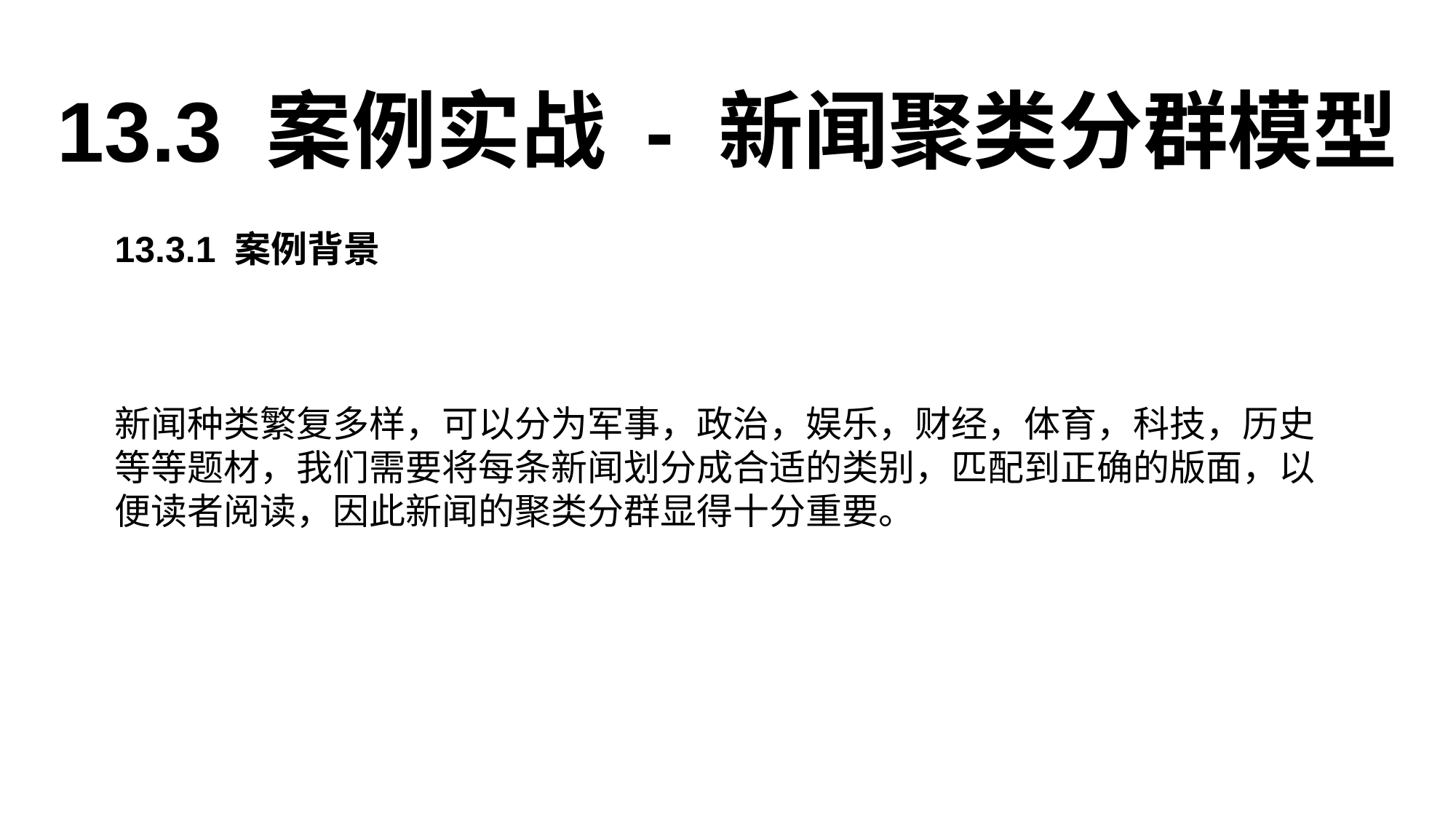

13.3 案例实战 - 新闻聚类分群模型
13.3.1 案例背景

新闻种类繁复多样，可以分为军事，政治，娱乐，财经，体育，科技，历史等等题材，我们需要将每条新闻划分成合适的类别，匹配到正确的版面，以便读者阅读，因此新闻的聚类分群显得十分重要。